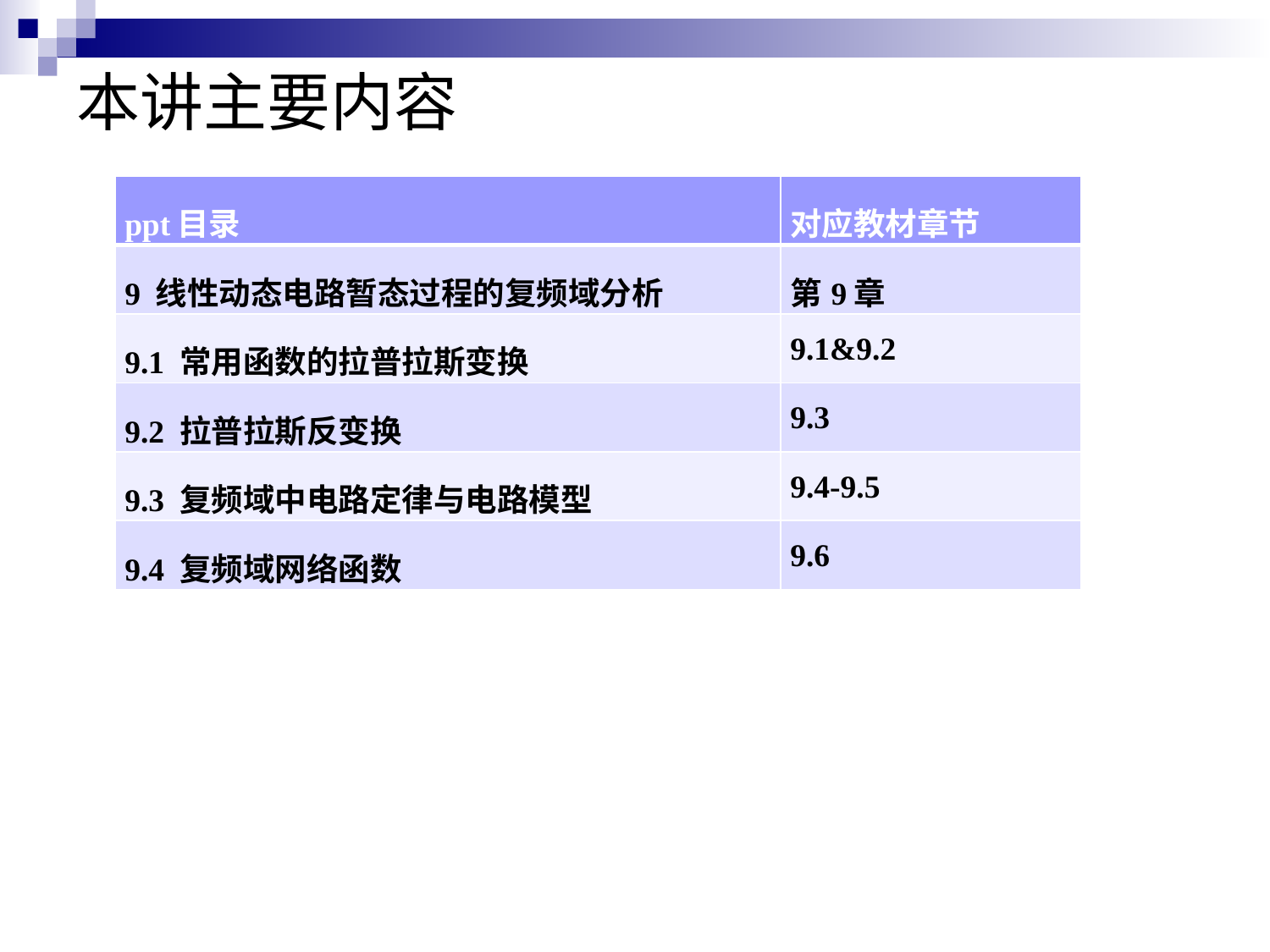

# 本讲主要内容
| ppt目录 | 对应教材章节 |
| --- | --- |
| 9 线性动态电路暂态过程的复频域分析 | 第9章 |
| 9.1 常用函数的拉普拉斯变换 | 9.1&9.2 |
| 9.2 拉普拉斯反变换 | 9.3 |
| 9.3 复频域中电路定律与电路模型 | 9.4-9.5 |
| 9.4 复频域网络函数 | 9.6 |